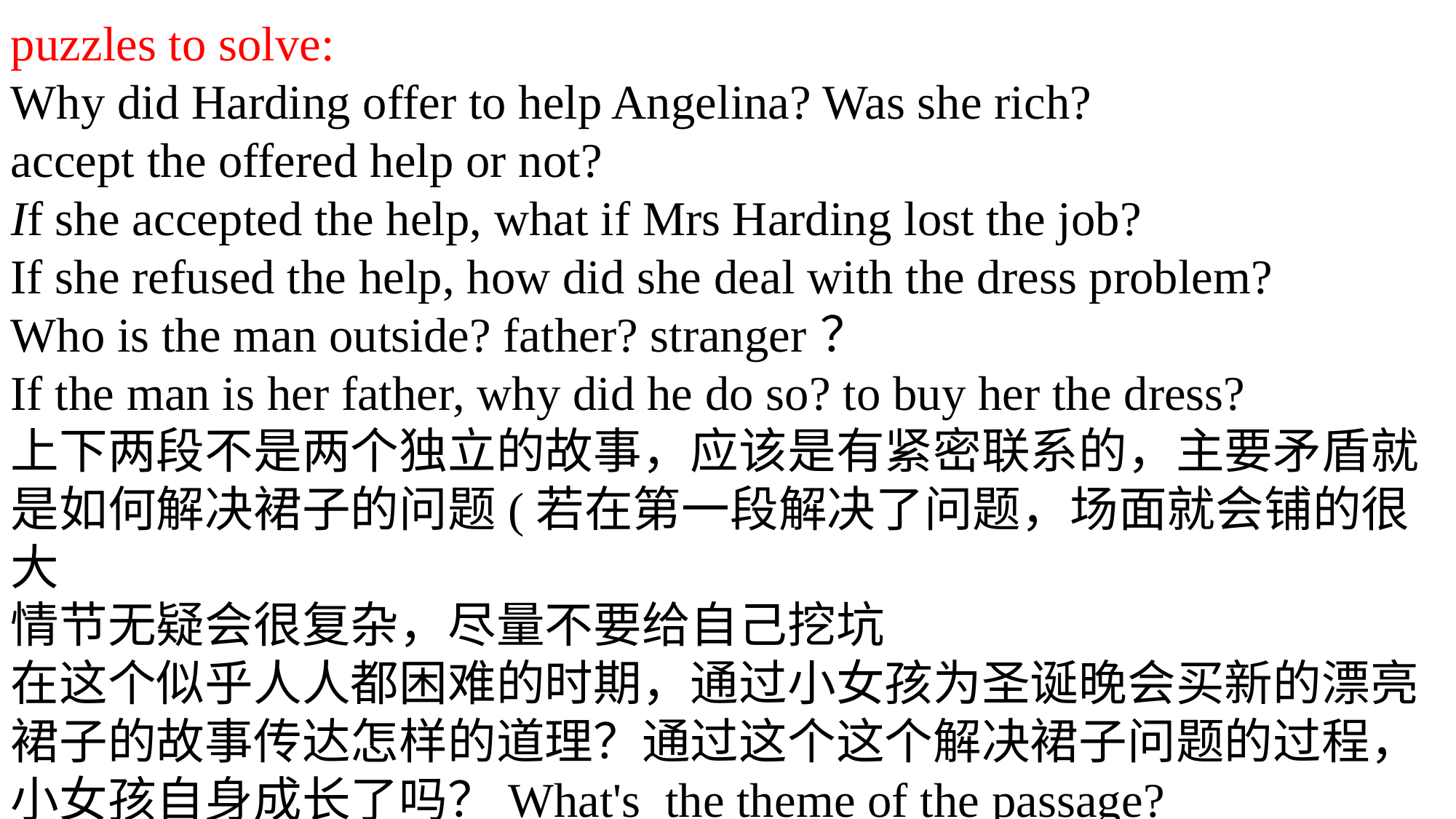

puzzles to solve:
Why did Harding offer to help Angelina? Was she rich?
accept the offered help or not?
If she accepted the help, what if Mrs Harding lost the job?
If she refused the help, how did she deal with the dress problem?
Who is the man outside? father? stranger？
If the man is her father, why did he do so? to buy her the dress?
上下两段不是两个独立的故事，应该是有紧密联系的，主要矛盾就是如何解决裙子的问题(若在第一段解决了问题，场面就会铺的很大
情节无疑会很复杂，尽量不要给自己挖坑
在这个似乎人人都困难的时期，通过小女孩为圣诞晚会买新的漂亮裙子的故事传达怎样的道理？通过这个这个解决裙子问题的过程，小女孩自身成长了吗？What's  the theme of the passage?